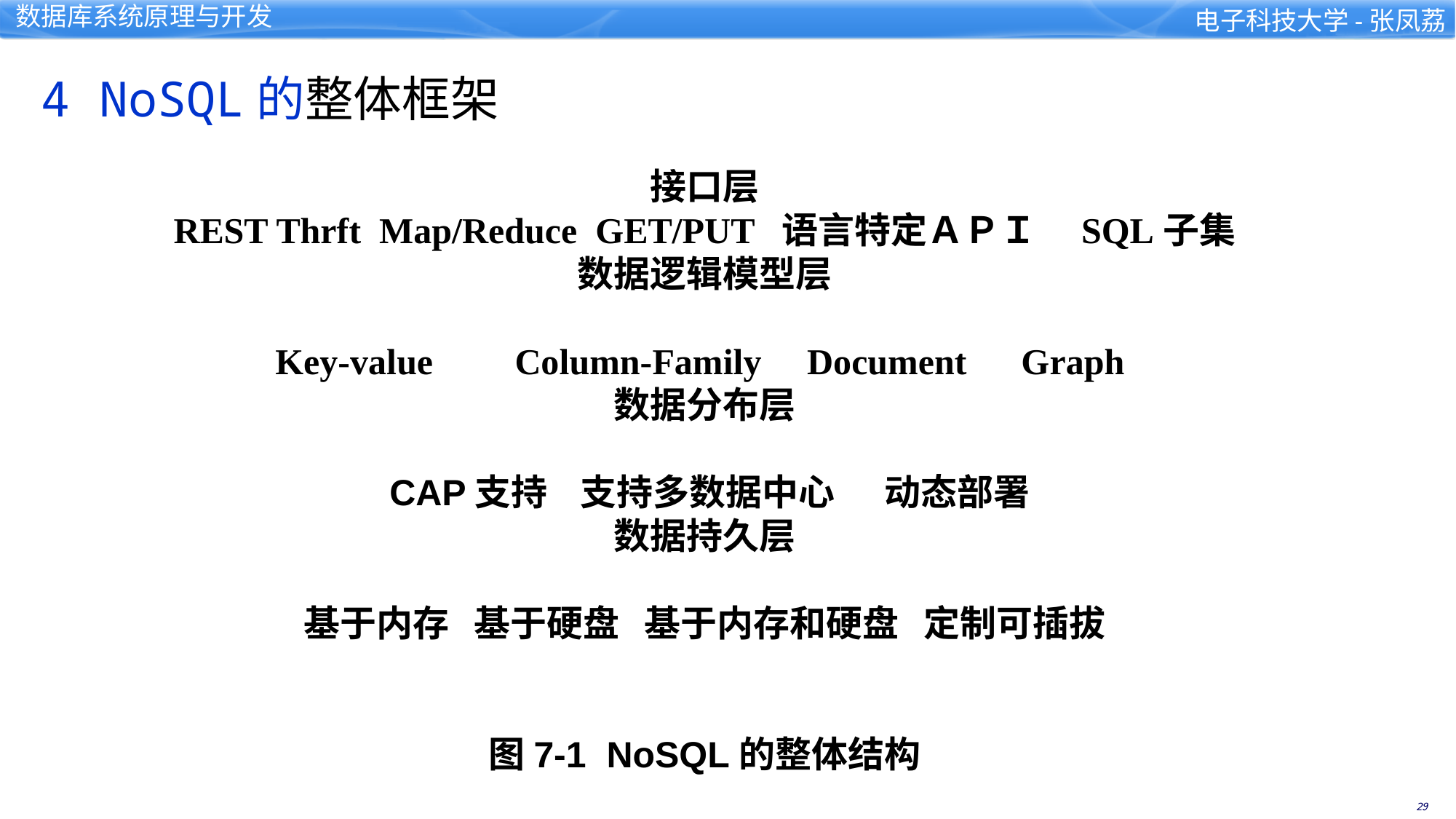

4 NoSQL的整体框架
接口层
REST Thrft  Map/Reduce  GET/PUT  语言特定ＡＰＩ　SQL子集
数据逻辑模型层

Key-value         Column-Family     Document      Graph
数据分布层

 CAP支持    支持多数据中心      动态部署
数据持久层

基于内存   基于硬盘   基于内存和硬盘   定制可插拔

图7-1  NoSQL的整体结构